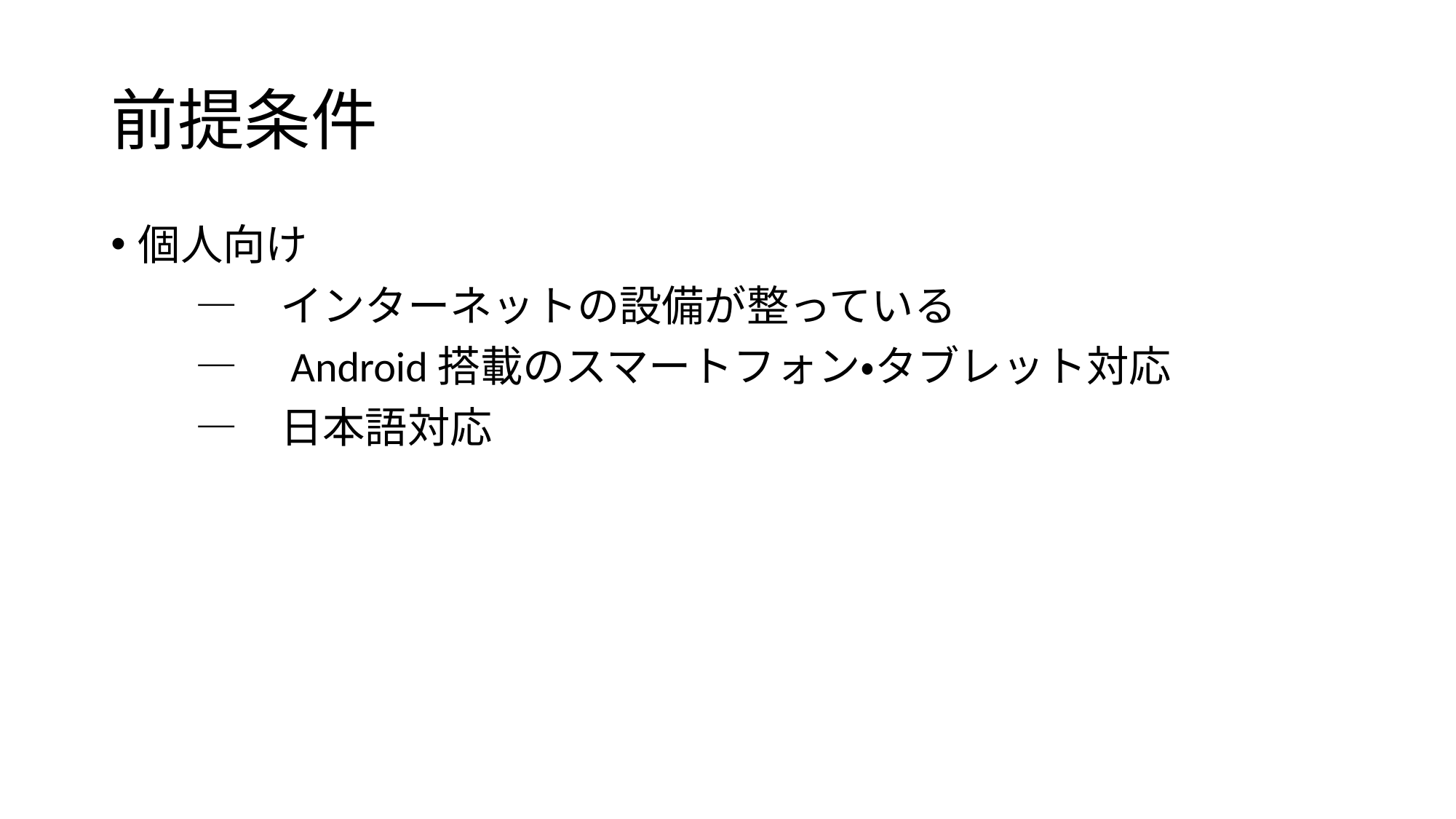

# 前提条件
個人向け
　　―　インターネットの設備が整っている
　　―　Android搭載のスマートフォン・タブレット対応
　　―　日本語対応